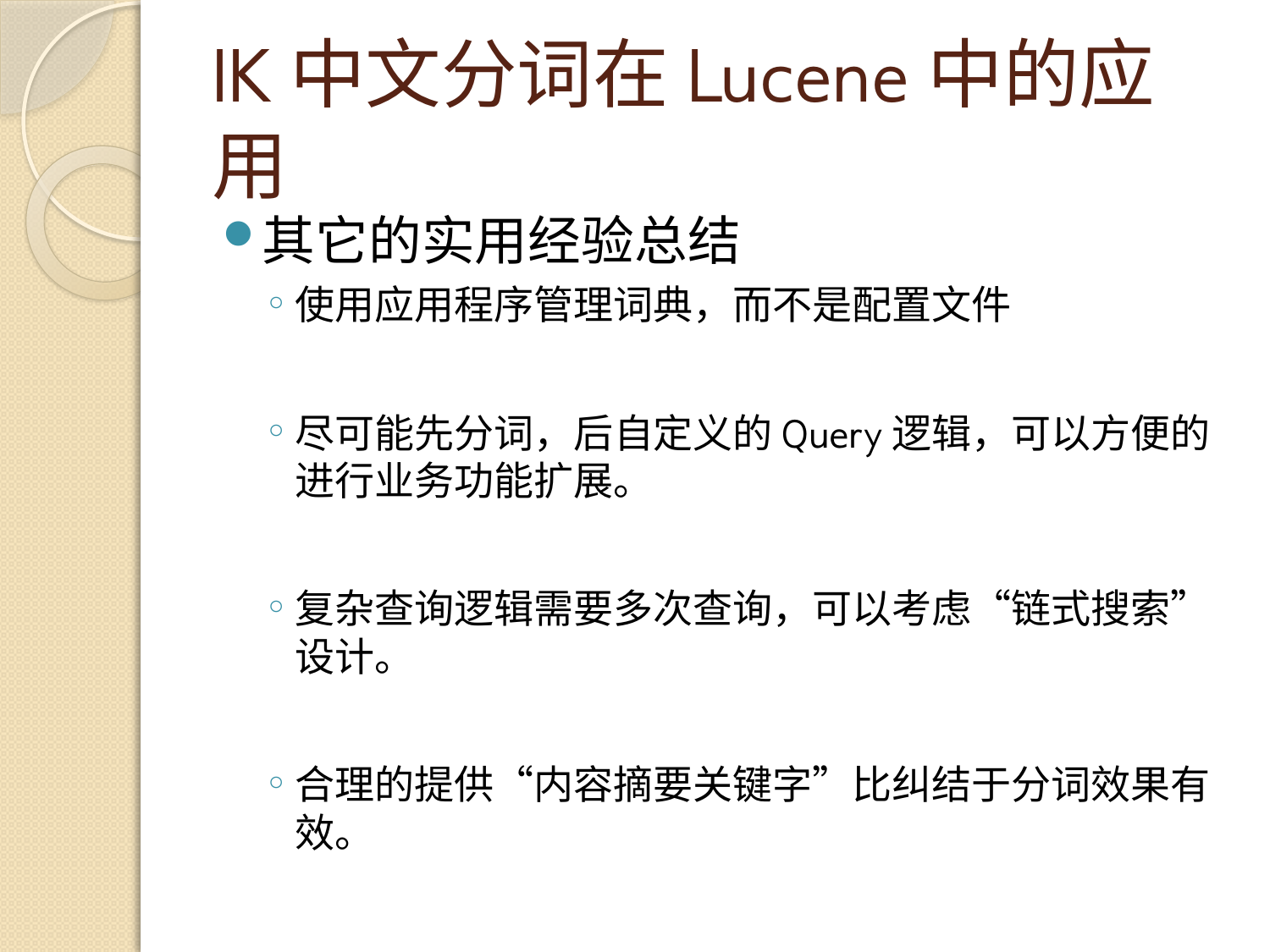

# IK中文分词在Lucene中的应用
其它的实用经验总结
使用应用程序管理词典，而不是配置文件

尽可能先分词，后自定义的Query逻辑，可以方便的进行业务功能扩展。

复杂查询逻辑需要多次查询，可以考虑“链式搜索”设计。

合理的提供“内容摘要关键字”比纠结于分词效果有效。